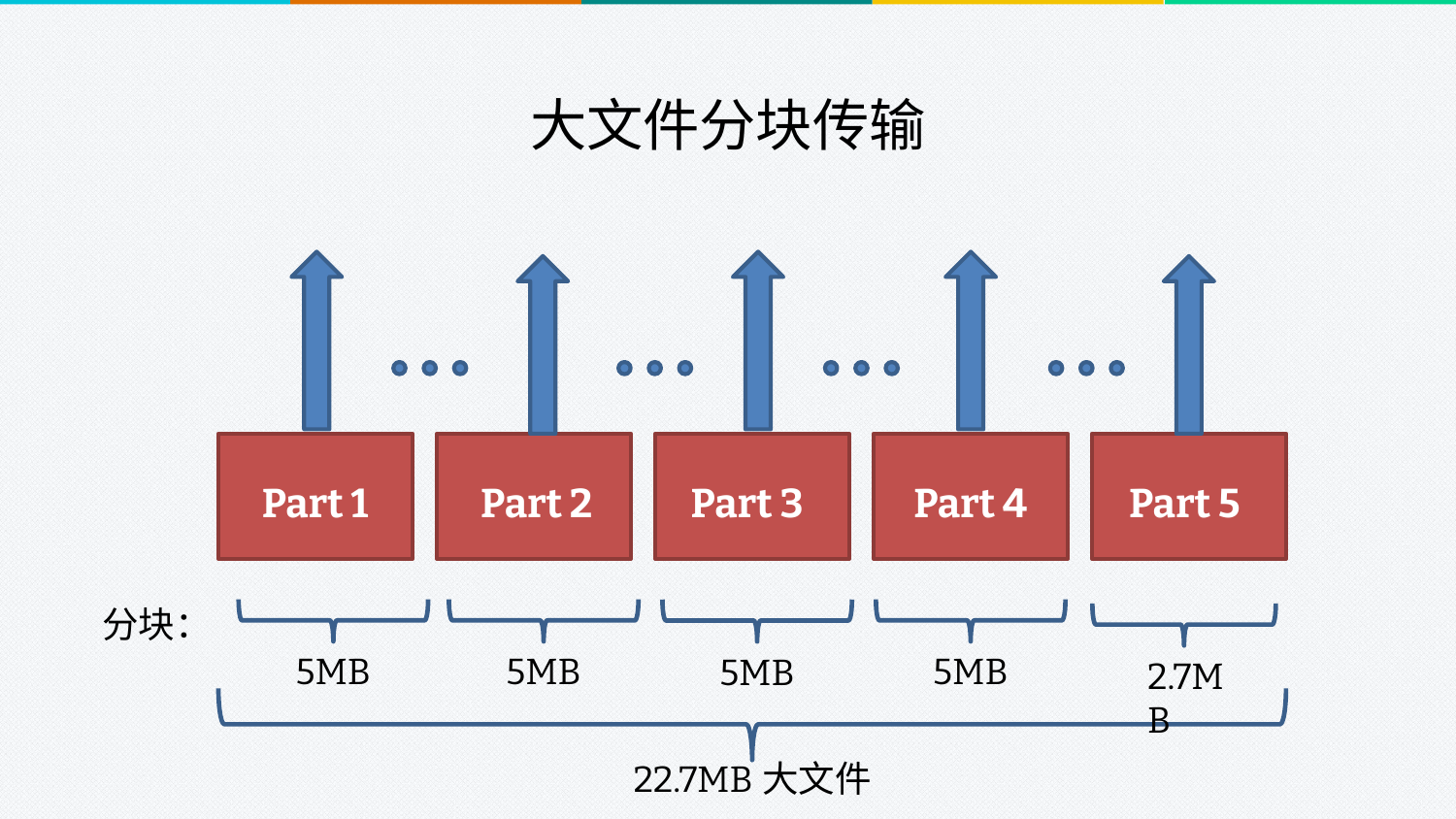

大文件分块传输

Part 1
Part 2
Part 3
Part 4
Part 5
分块：

5MB

5MB

5MB

5MB

2.7MB
22.7MB大文件